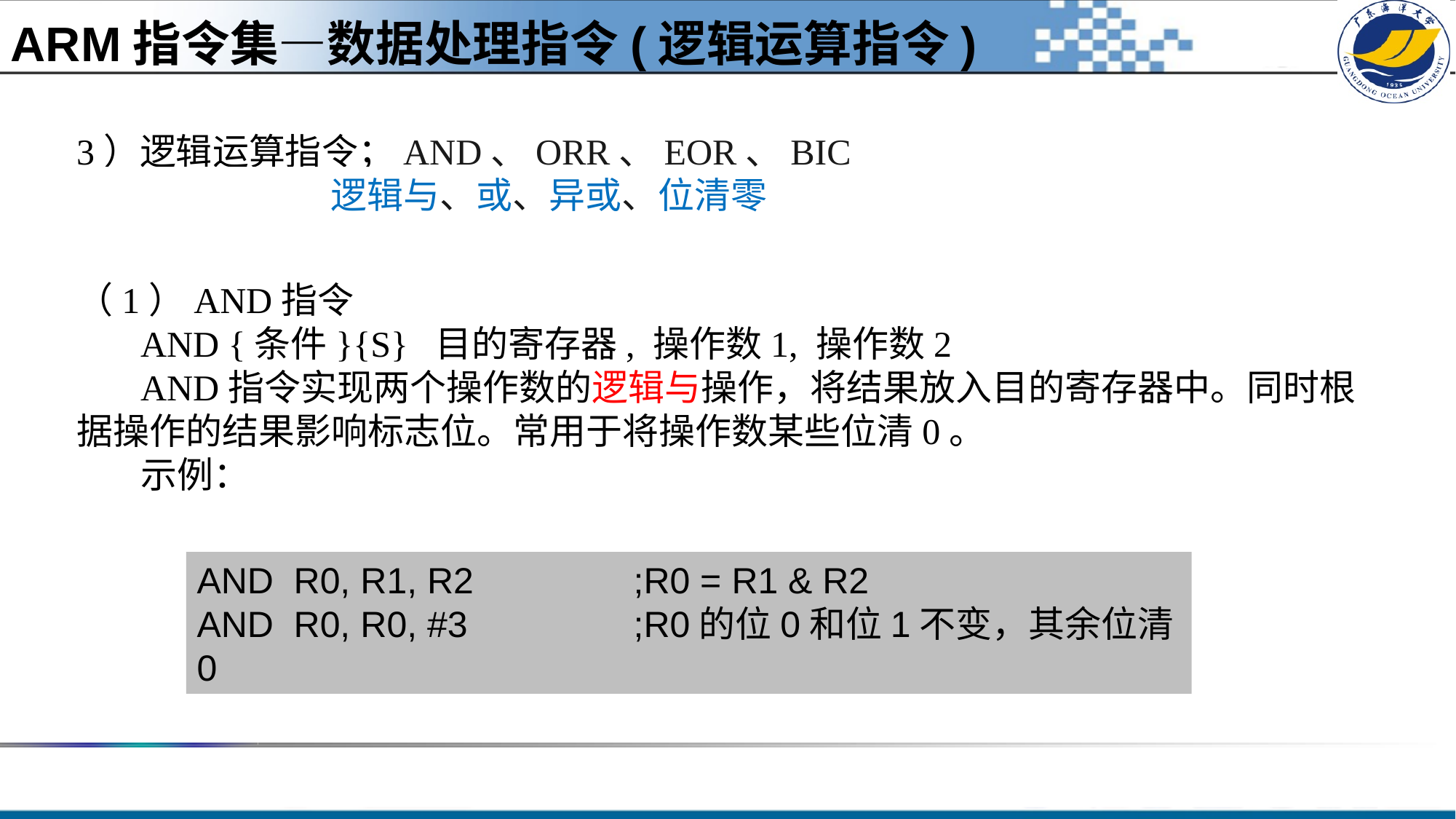

ARM指令集—数据处理指令(逻辑运算指令)
3）逻辑运算指令；AND、ORR、EOR、BIC
                              逻辑与、或、异或、位清零
（1）AND指令
AND {条件}{S}  目的寄存器, 操作数1, 操作数2
AND指令实现两个操作数的逻辑与操作，将结果放入目的寄存器中。同时根据操作的结果影响标志位。常用于将操作数某些位清0。
示例：
AND  R0, R1, R2		;R0 = R1 & R2
AND  R0, R0, #3		;R0的位0和位1不变，其余位清0
54